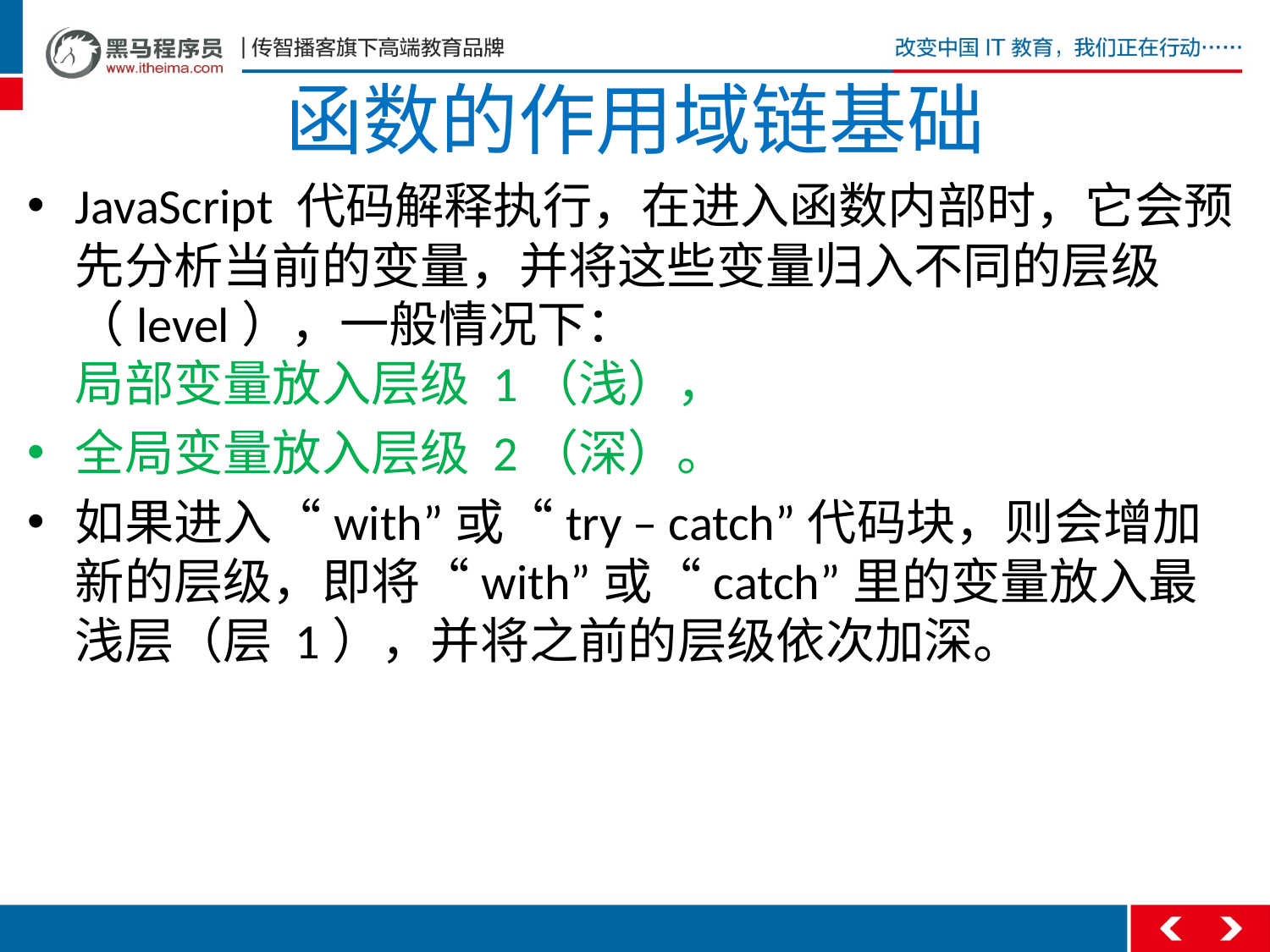

# 函数的作用域链基础
JavaScript 代码解释执行，在进入函数内部时，它会预先分析当前的变量，并将这些变量归入不同的层级（level），一般情况下：
局部变量放入层级 1（浅），
全局变量放入层级 2（深）。
如果进入“with”或“try – catch”代码块，则会增加新的层级，即将“with”或“catch”里的变量放入最浅层（层 1），并将之前的层级依次加深。